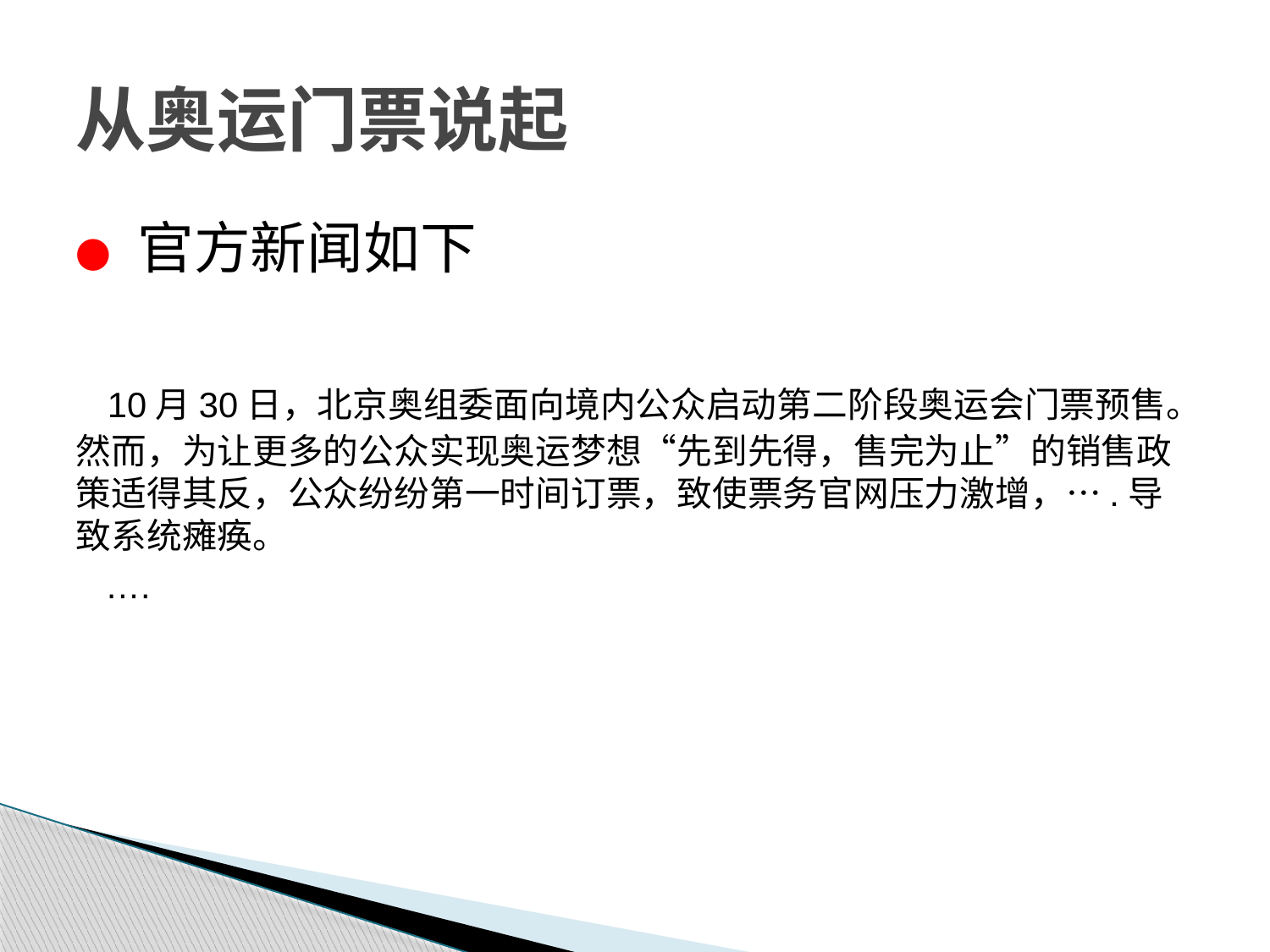

# 从奥运门票说起
● 官方新闻如下

  10月30日，北京奥组委面向境内公众启动第二阶段奥运会门票预售。然而，为让更多的公众实现奥运梦想“先到先得，售完为止”的销售政策适得其反，公众纷纷第一时间订票，致使票务官网压力激增，….导致系统瘫痪。
   ….